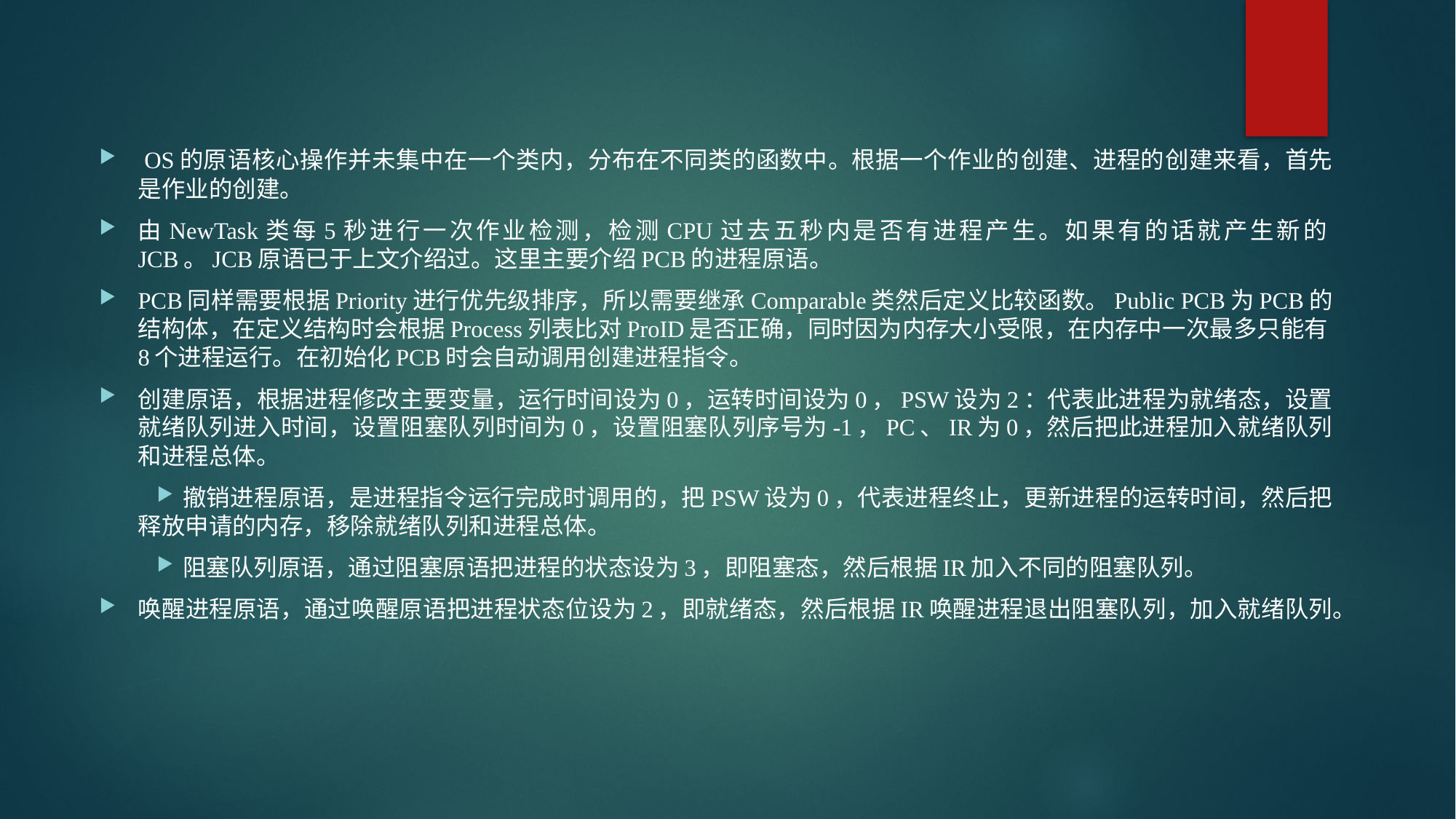

#
 OS的原语核心操作并未集中在一个类内，分布在不同类的函数中。根据一个作业的创建、进程的创建来看，首先是作业的创建。
由NewTask类每5秒进行一次作业检测，检测CPU过去五秒内是否有进程产生。如果有的话就产生新的JCB。JCB原语已于上文介绍过。这里主要介绍PCB的进程原语。
PCB同样需要根据Priority进行优先级排序，所以需要继承Comparable类然后定义比较函数。Public PCB为PCB的结构体，在定义结构时会根据Process列表比对ProID是否正确，同时因为内存大小受限，在内存中一次最多只能有8个进程运行。在初始化PCB时会自动调用创建进程指令。
创建原语，根据进程修改主要变量，运行时间设为0，运转时间设为0，PSW设为2：代表此进程为就绪态，设置就绪队列进入时间，设置阻塞队列时间为0，设置阻塞队列序号为-1，PC、IR为0，然后把此进程加入就绪队列和进程总体。
撤销进程原语，是进程指令运行完成时调用的，把PSW设为0，代表进程终止，更新进程的运转时间，然后把释放申请的内存，移除就绪队列和进程总体。
阻塞队列原语，通过阻塞原语把进程的状态设为3，即阻塞态，然后根据IR加入不同的阻塞队列。
唤醒进程原语，通过唤醒原语把进程状态位设为2，即就绪态，然后根据IR唤醒进程退出阻塞队列，加入就绪队列。